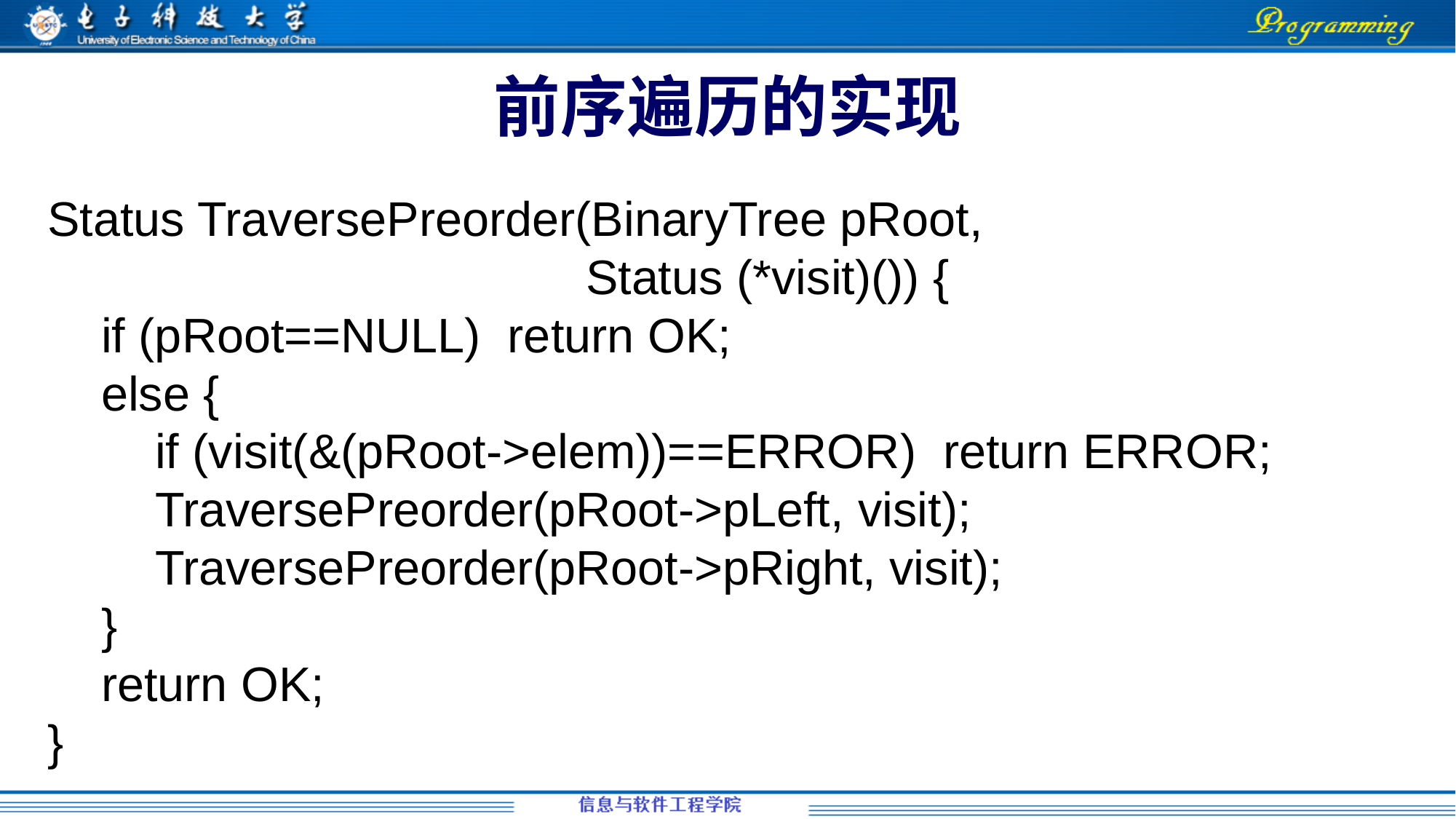

# 前序遍历的实现
Status TraversePreorder(BinaryTree pRoot,
                                        Status (*visit)()) {
    if (pRoot==NULL)  return OK;
    else {
        if (visit(&(pRoot->elem))==ERROR)  return ERROR;
        TraversePreorder(pRoot->pLeft, visit);
        TraversePreorder(pRoot->pRight, visit);
    }
    return OK;
}